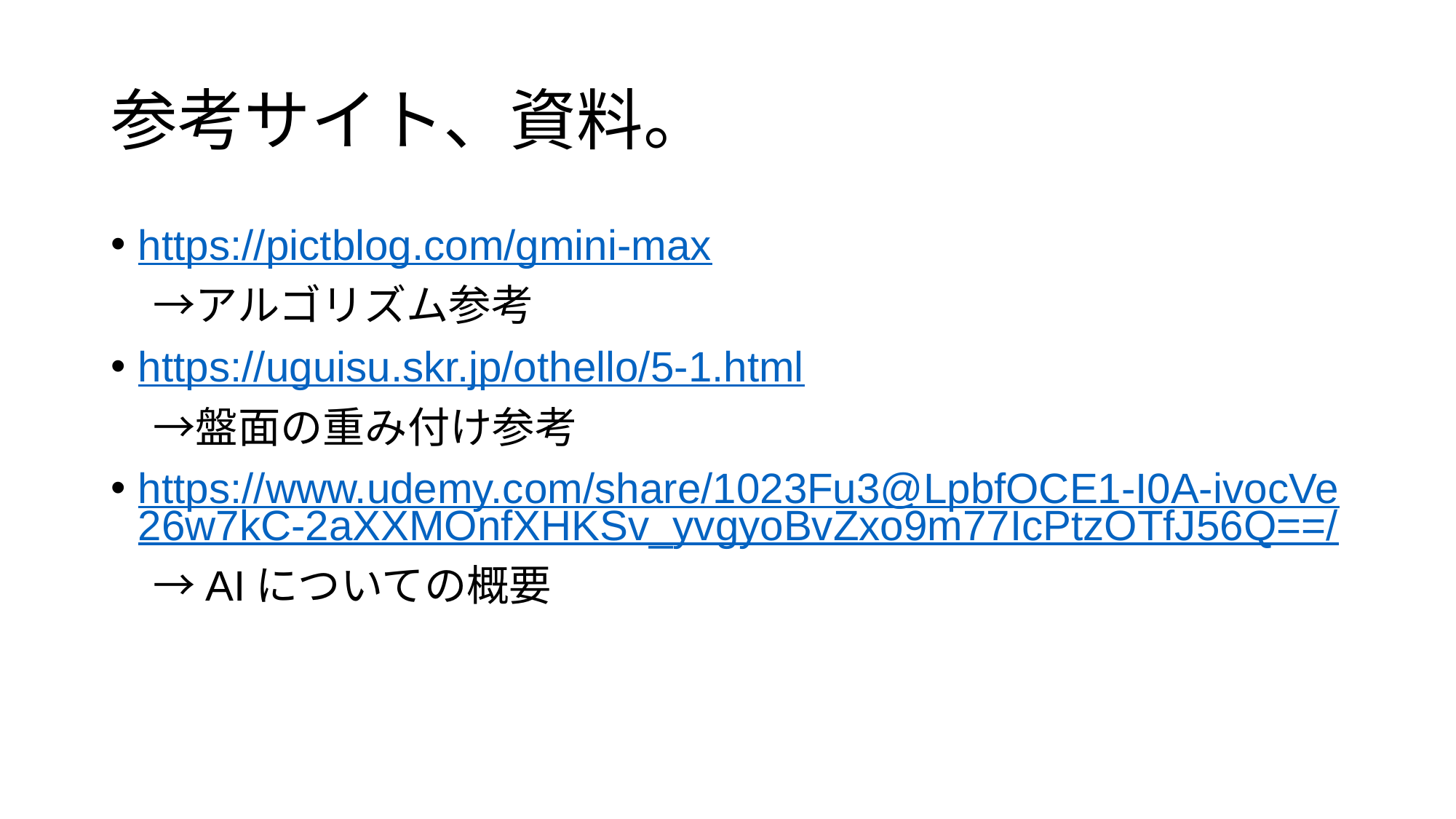

# 参考サイト、資料。
https://pictblog.com/gmini-max
　→アルゴリズム参考
https://uguisu.skr.jp/othello/5-1.html
　→盤面の重み付け参考
https://www.udemy.com/share/1023Fu3@LpbfOCE1-I0A-ivocVe26w7kC-2aXXMOnfXHKSv_yvgyoBvZxo9m77IcPtzOTfJ56Q==/
　→AIについての概要